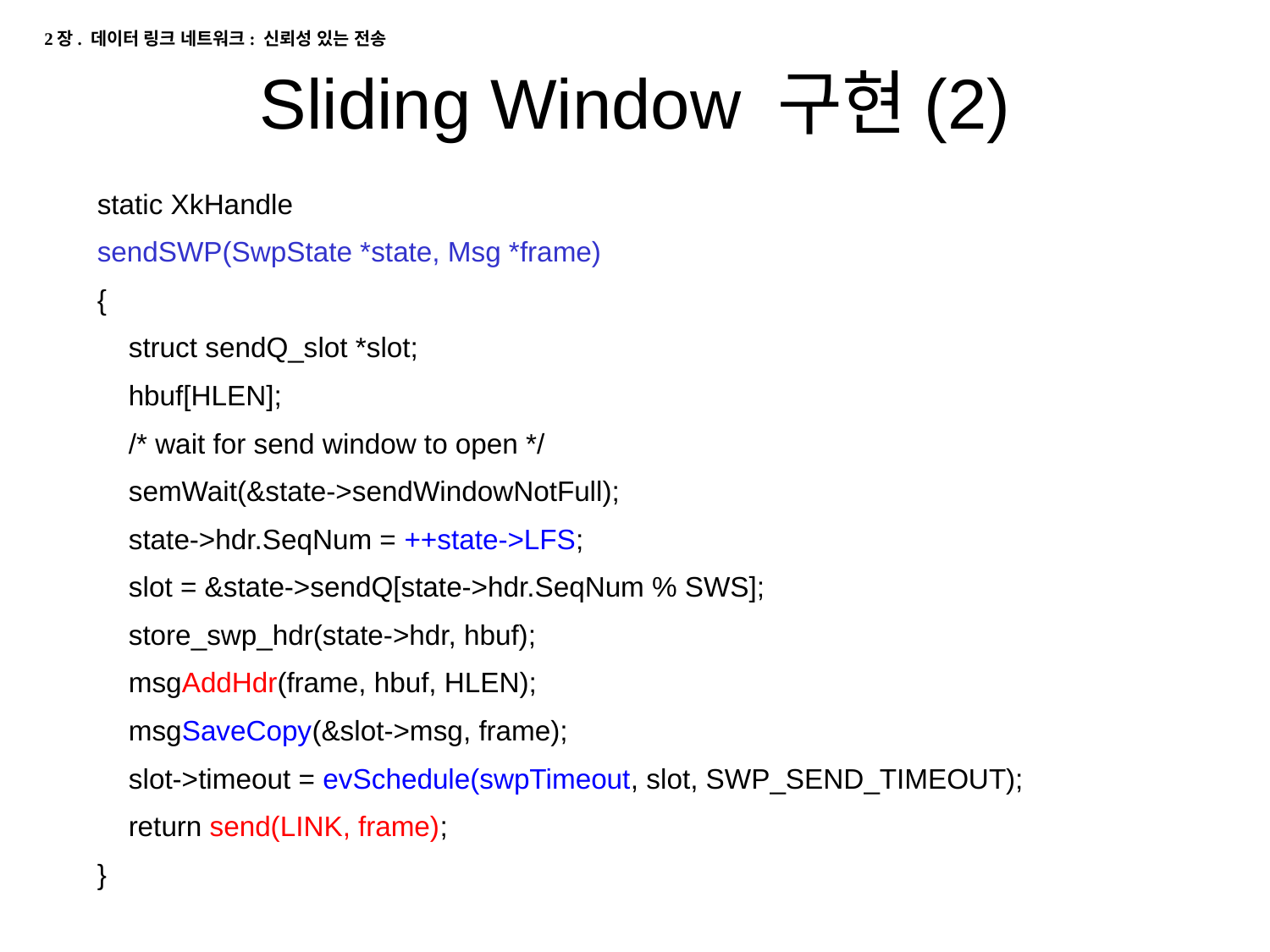

2장. 데이터 링크 네트워크: 신뢰성 있는 전송
# Sliding Window 구현(2)
static XkHandle
sendSWP(SwpState *state, Msg *frame)
{
    struct sendQ_slot *slot;
    hbuf[HLEN];
    /* wait for send window to open */
    semWait(&state->sendWindowNotFull);
    state->hdr.SeqNum = ++state->LFS;
    slot = &state->sendQ[state->hdr.SeqNum % SWS];
    store_swp_hdr(state->hdr, hbuf);
    msgAddHdr(frame, hbuf, HLEN);
    msgSaveCopy(&slot->msg, frame);
    slot->timeout = evSchedule(swpTimeout, slot, SWP_SEND_TIMEOUT);
    return send(LINK, frame);
}